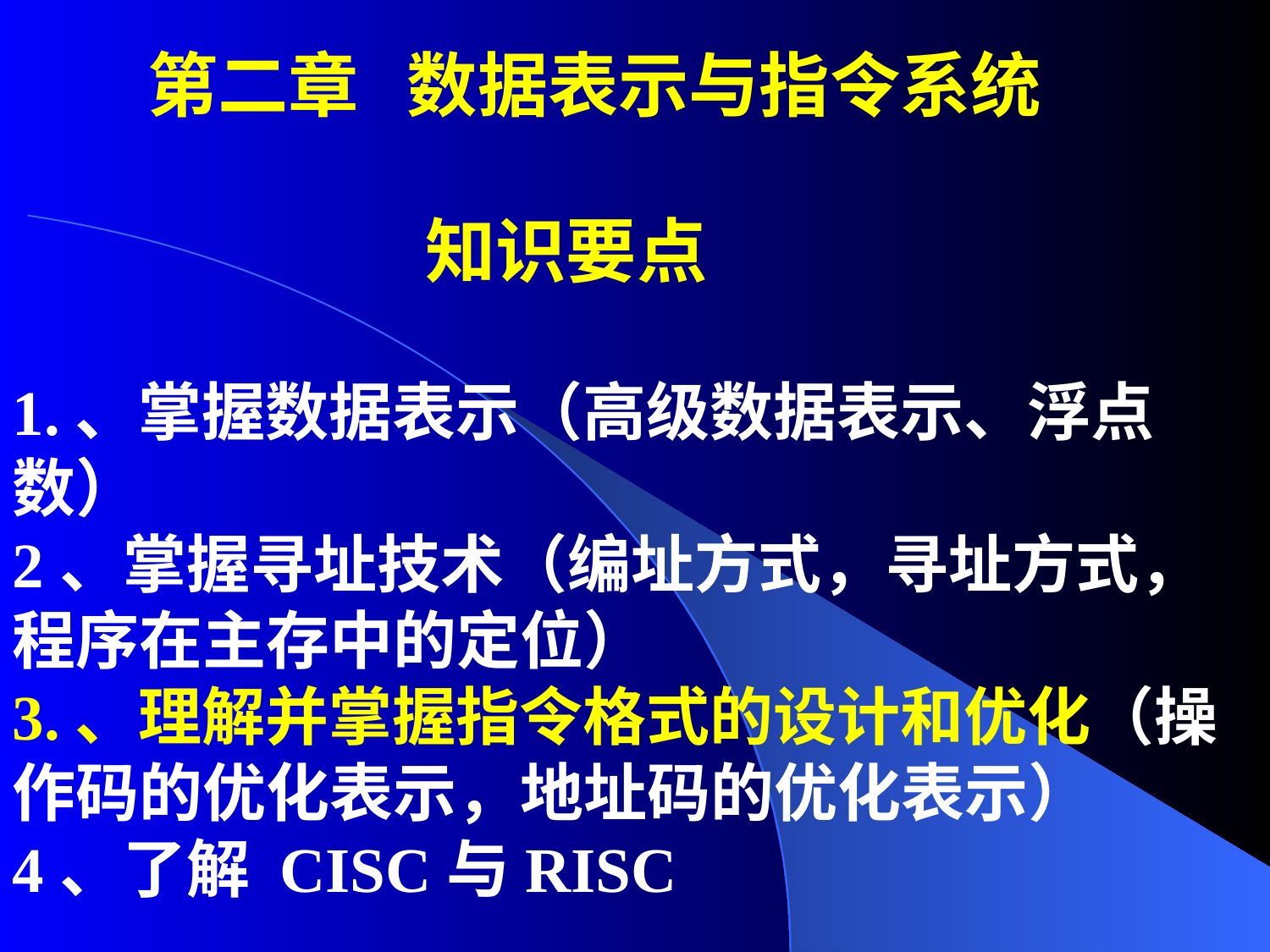

# 第二章   数据表示与指令系统
知识要点
1.、掌握数据表示（高级数据表示、浮点数）
2、掌握寻址技术（编址方式，寻址方式，程序在主存中的定位）
3.、理解并掌握指令格式的设计和优化（操作码的优化表示，地址码的优化表示）
4、了解 CISC与RISC

1